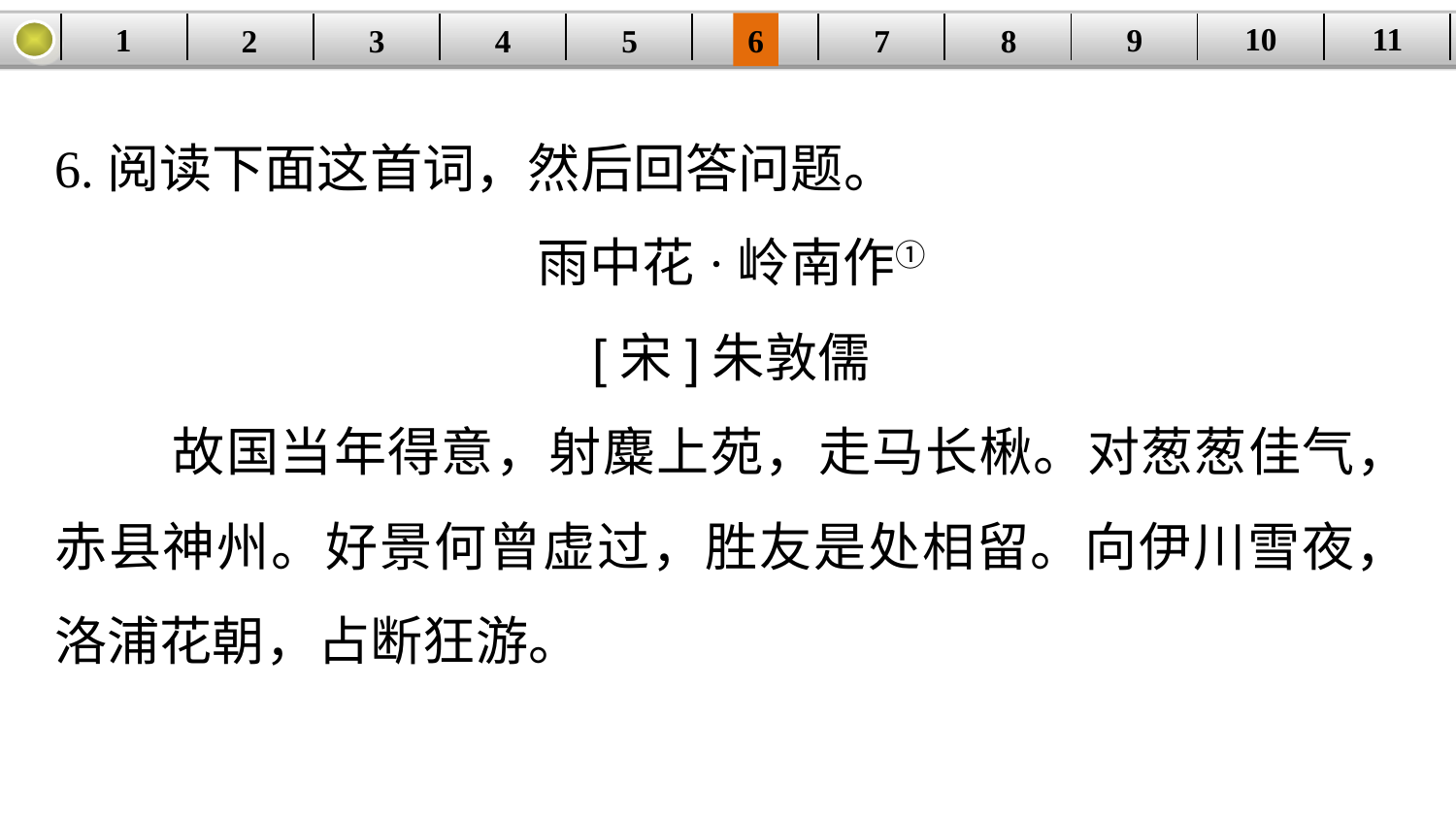

10

11
9
1
3
4
5
6
8
2
|  |  |  |  |  |  |  |  |  |  |  |
| --- | --- | --- | --- | --- | --- | --- | --- | --- | --- | --- |
7

6.阅读下面这首词，然后回答问题。
雨中花·岭南作①
[宋]朱敦儒
        故国当年得意，射麋上苑，走马长楸。对葱葱佳气，赤县神州。好景何曾虚过，胜友是处相留。向伊川雪夜，洛浦花朝，占断狂游。